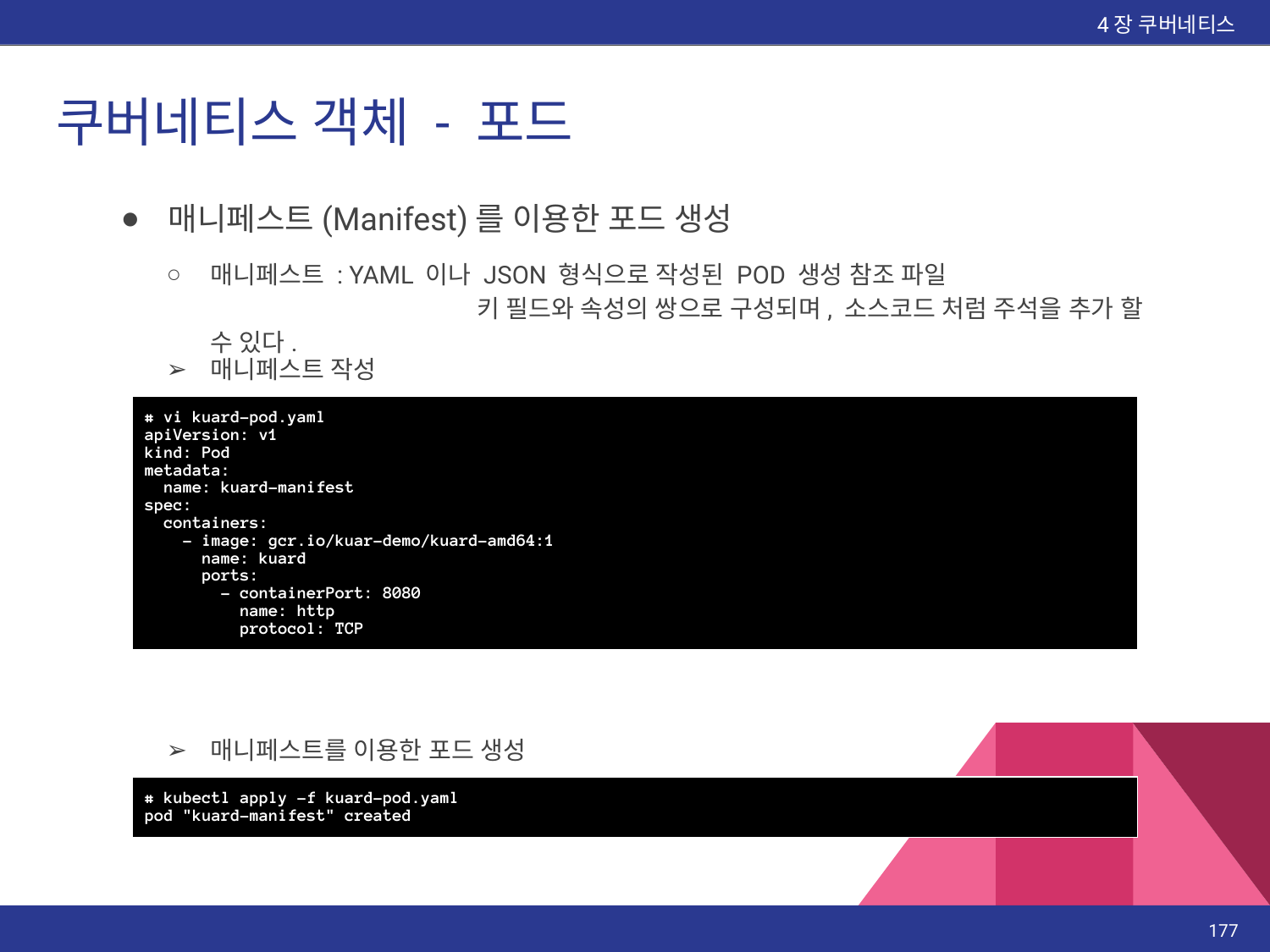

4장 쿠버네티스

# 쿠버네티스 객체 - 포드
매니페스트(Manifest)를 이용한 포드 생성
매니페스트 : YAML 이나 JSON 형식으로 작성된 POD 생성 참조 파일
		  키 필드와 속성의 쌍으로 구성되며, 소스코드 처럼 주석을 추가 할 수 있다.

매니페스트 작성
| # vi kuard-pod.yaml apiVersion: v1 kind: Pod metadata: name: kuard-manifest spec: containers: - image: gcr.io/kuar-demo/kuard-amd64:1 name: kuard ports: - containerPort: 8080 name: http protocol: TCP |
| --- |
매니페스트를 이용한 포드 생성
| # kubectl apply -f kuard-pod.yaml pod "kuard-manifest" created |
| --- |
177